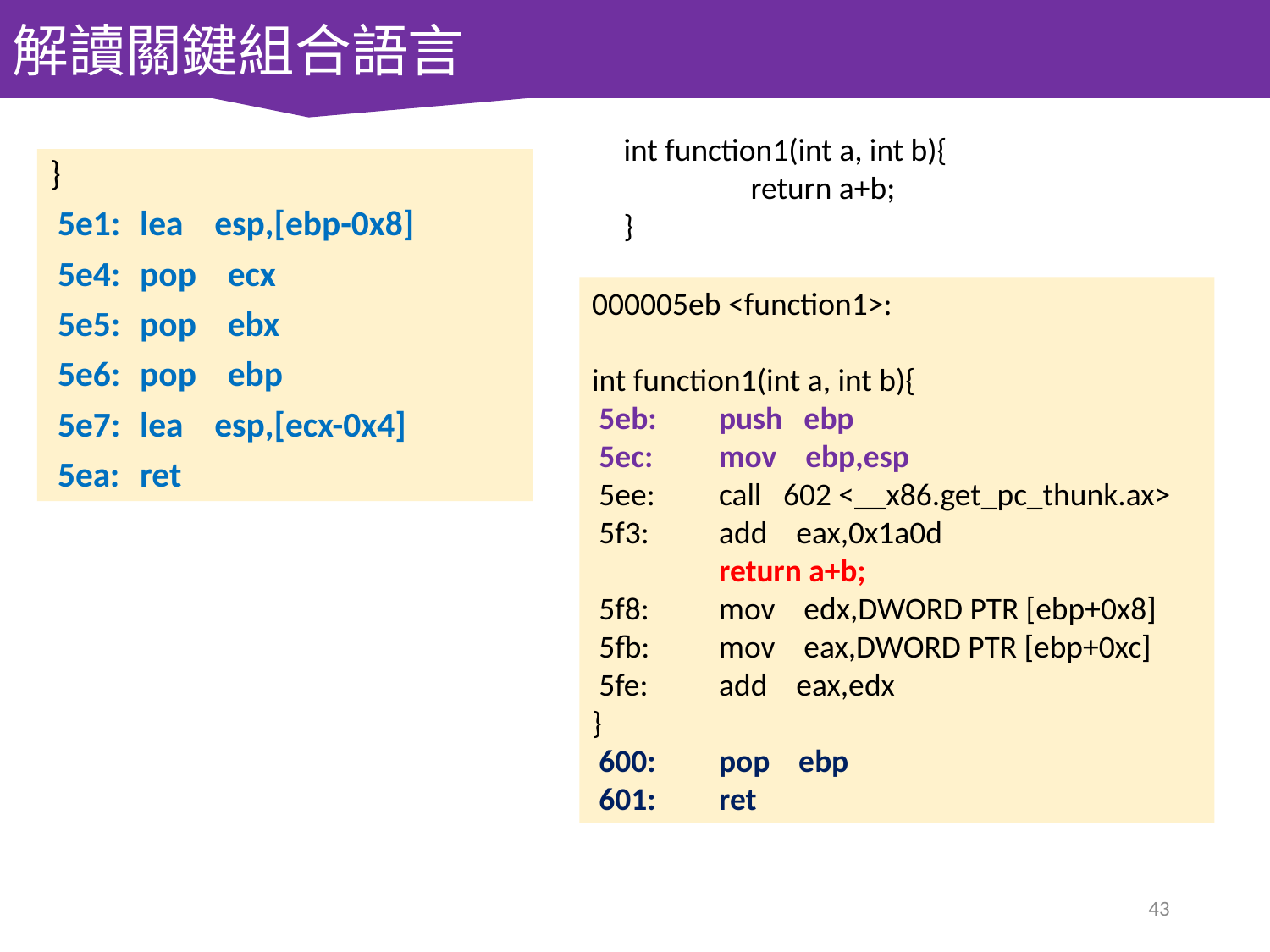

解讀關鍵組合語言
int function1(int a, int b){
	return a+b;
}
}
 5e1:	lea    esp,[ebp-0x8]
 5e4:	pop    ecx
 5e5:	pop    ebx
 5e6:	pop    ebp
 5e7:	lea    esp,[ecx-0x4]
 5ea:	ret
000005eb <function1>:

int function1(int a, int b){
 5eb:	push   ebp
 5ec:	mov    ebp,esp
 5ee:	call   602 <__x86.get_pc_thunk.ax>
 5f3:	add    eax,0x1a0d
	return a+b;
 5f8:	mov    edx,DWORD PTR [ebp+0x8]
 5fb:	mov    eax,DWORD PTR [ebp+0xc]
 5fe:	add    eax,edx
}
 600:	pop    ebp
 601:	ret
43